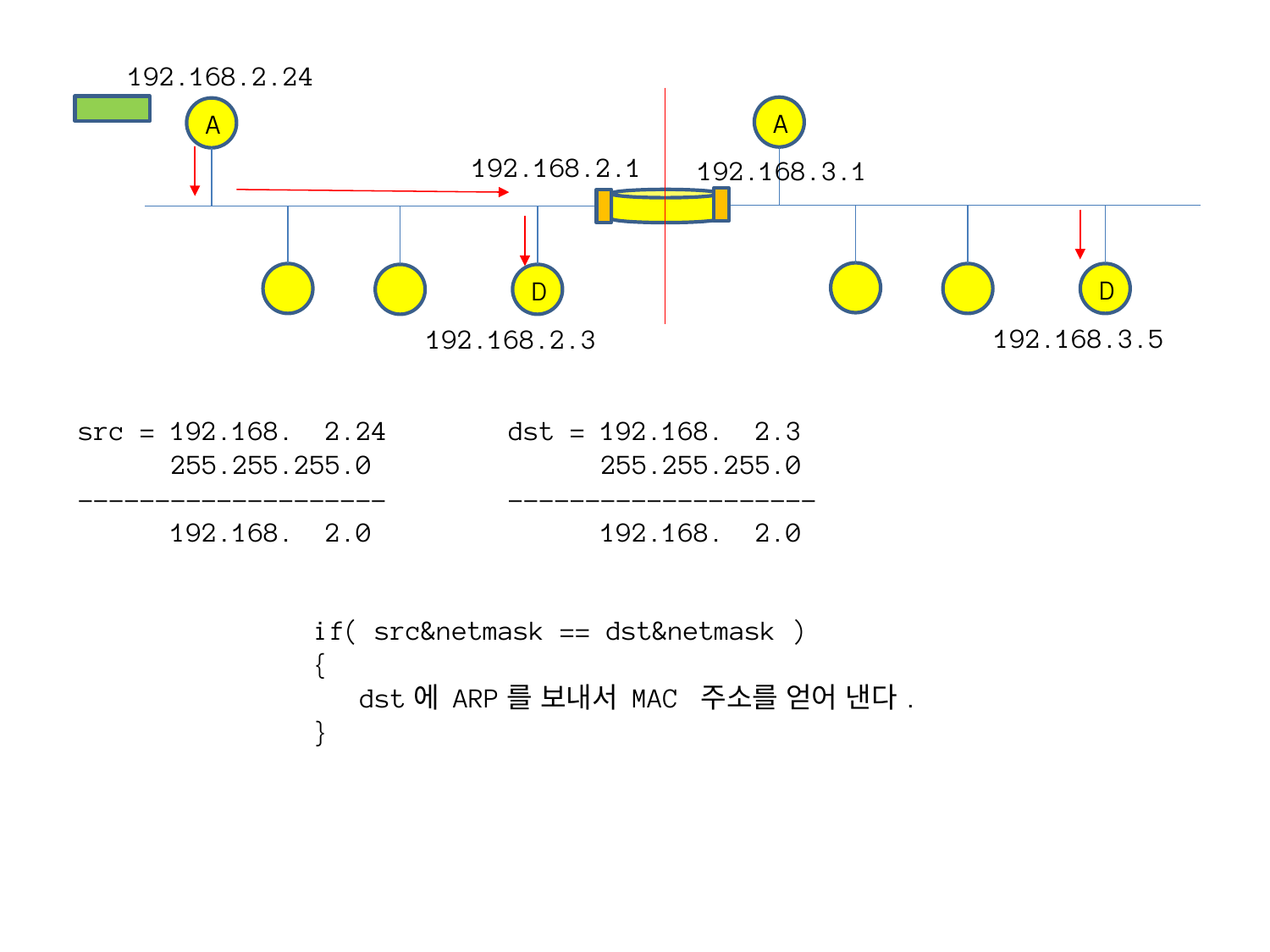

192.168.2.24

A
A
192.168.2.1
192.168.3.1

D

D
192.168.3.5
192.168.2.3
src = 192.168.  2.24
      255.255.255.0
--------------------
      192.168.  2.0
dst = 192.168.  2.3
      255.255.255.0
--------------------
      192.168.  2.0
if( src&netmask == dst&netmask )
{
   dst에 ARP를 보내서 MAC 주소를 얻어 낸다.
}